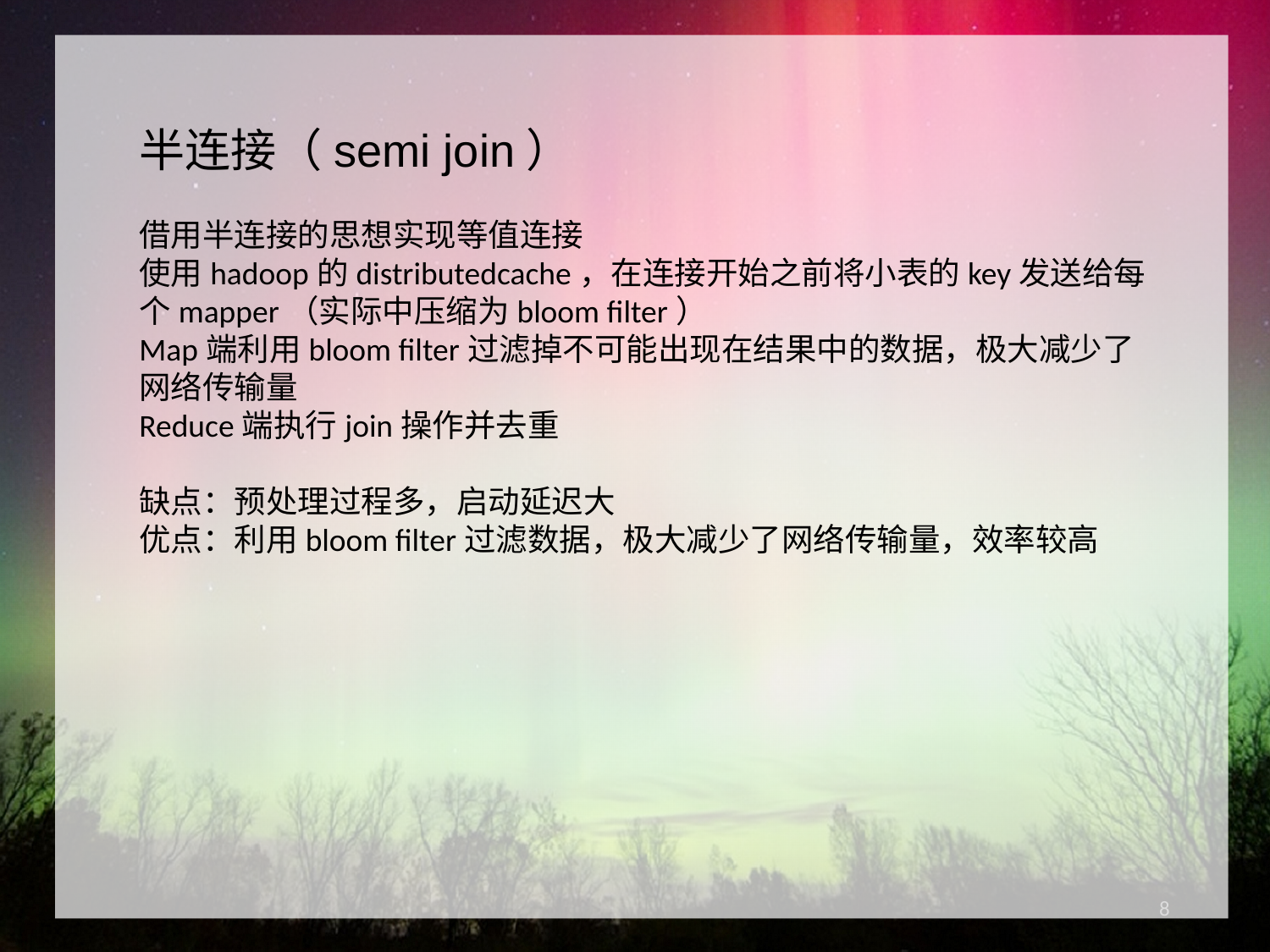

半连接（semi join）

借用半连接的思想实现等值连接
使用hadoop的distributedcache，在连接开始之前将小表的key发送给每个mapper（实际中压缩为bloom filter）
Map端利用bloom filter过滤掉不可能出现在结果中的数据，极大减少了网络传输量
Reduce端执行join操作并去重

缺点：预处理过程多，启动延迟大
优点：利用bloom filter过滤数据，极大减少了网络传输量，效率较高
8